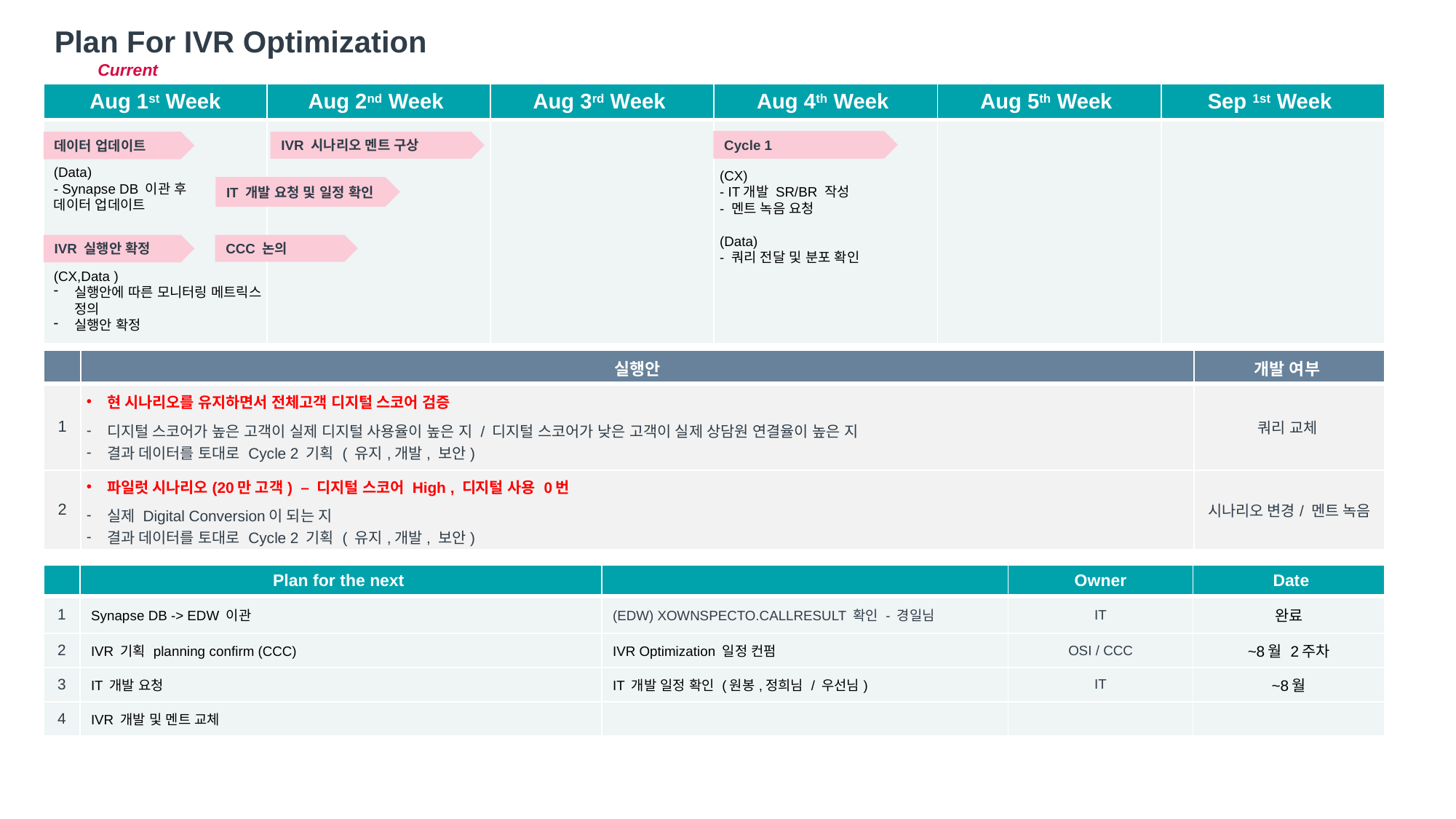

Plan For IVR Optimization
Current
| Aug 1st Week | Aug 2nd Week | Aug 3rd Week | Aug 4th Week | Aug 5th Week | Sep 1st Week |
| --- | --- | --- | --- | --- | --- |
|  |  |  |  |  |  |
Cycle 1 Monitoring
(CX)
- 디지털 스코어 확
- 파일럿 시나리오 도입

Cycle 1
데이터 업데이트
IVR 시나리오 멘트 구상
(Data)
- Synapse DB 이관 후 데이터 업데이트
(CX)
- IT개발 SR/BR 작성
- 멘트 녹음 요청

(Data)
- 쿼리 전달 및 분포 확인
IT 개발 요청 및 일정 확인
IVR 실행안 확정
CCC 논의
(CX,Data )
실행안에 따른 모니터링 메트릭스 정의
실행안 확정

|  | 실행안 | 개발 여부 |
| --- | --- | --- |
| 1 | 현 시나리오를 유지하면서 전체고객 디지털 스코어 검증 디지털 스코어가 높은 고객이 실제 디지털 사용율이 높은 지 / 디지털 스코어가 낮은 고객이 실제 상담원 연결율이 높은 지 결과 데이터를 토대로 Cycle 2 기획 ( 유지,개발, 보안) | 쿼리 교체 |
| 2 | 파일럿 시나리오(20만 고객) – 디지털 스코어 High , 디지털 사용 0번 실제 Digital Conversion이 되는 지 결과 데이터를 토대로 Cycle 2 기획 ( 유지,개발, 보안) | 시나리오 변경/ 멘트 녹음 |
|  | Plan for the next |  | Owner | Date |
| --- | --- | --- | --- | --- |
| 1 | Synapse DB -> EDW 이관 | (EDW) XOWNSPECTO.CALLRESULT 확인 - 경일님 | IT | 완료 |
| 2 | IVR 기획 planning confirm (CCC) | IVR Optimization 일정 컨펌 | OSI / CCC | ~8월 2주차 |
| 3 | IT 개발 요청 | IT 개발 일정 확인 (원봉,정희님 / 우선님) | IT | ~8월 |
| 4 | IVR 개발 및 멘트 교체 |  |  |  |